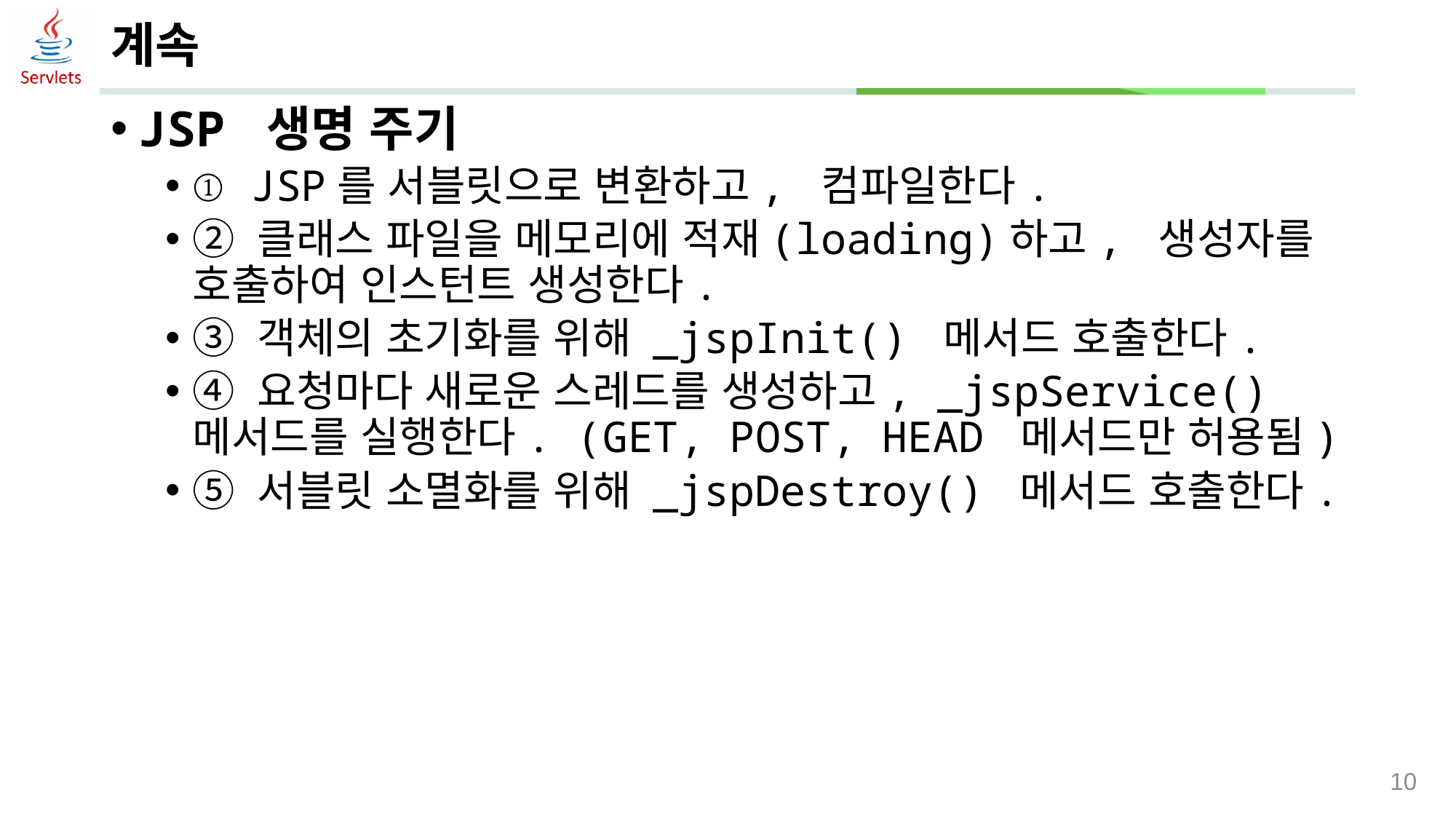

# 계속
JSP 생명 주기
① JSP를 서블릿으로 변환하고, 컴파일한다.
② 클래스 파일을 메모리에 적재(loading)하고, 생성자를 호출하여 인스턴트 생성한다.
③ 객체의 초기화를 위해 _jspInit() 메서드 호출한다.
④ 요청마다 새로운 스레드를 생성하고, _jspService() 메서드를 실행한다. (GET, POST, HEAD 메서드만 허용됨)
⑤ 서블릿 소멸화를 위해 _jspDestroy() 메서드 호출한다.
10